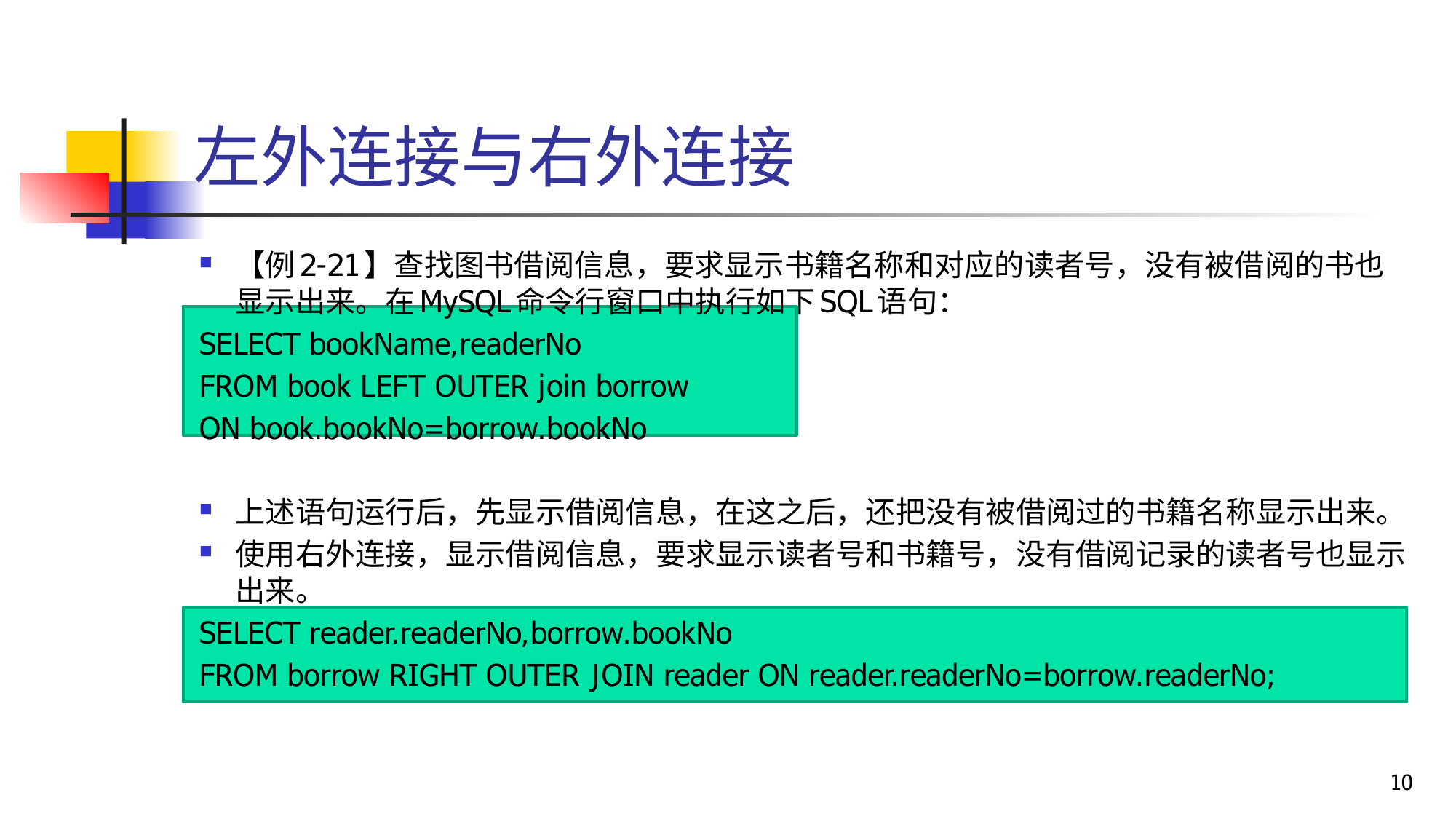

# 左外连接与右外连接
【例2-21】查找图书借阅信息，要求显示书籍名称和对应的读者号，没有被借阅的书也显示出来。在MySQL命令行窗口中执行如下SQL语句：
SELECT bookName,readerNo
FROM book LEFT OUTER join borrow
ON book.bookNo=borrow.bookNo

上述语句运行后，先显示借阅信息，在这之后，还把没有被借阅过的书籍名称显示出来。
使用右外连接，显示借阅信息，要求显示读者号和书籍号，没有借阅记录的读者号也显示出来。
SELECT reader.readerNo,borrow.bookNo
FROM borrow RIGHT OUTER JOIN reader ON reader.readerNo=borrow.readerNo;

10